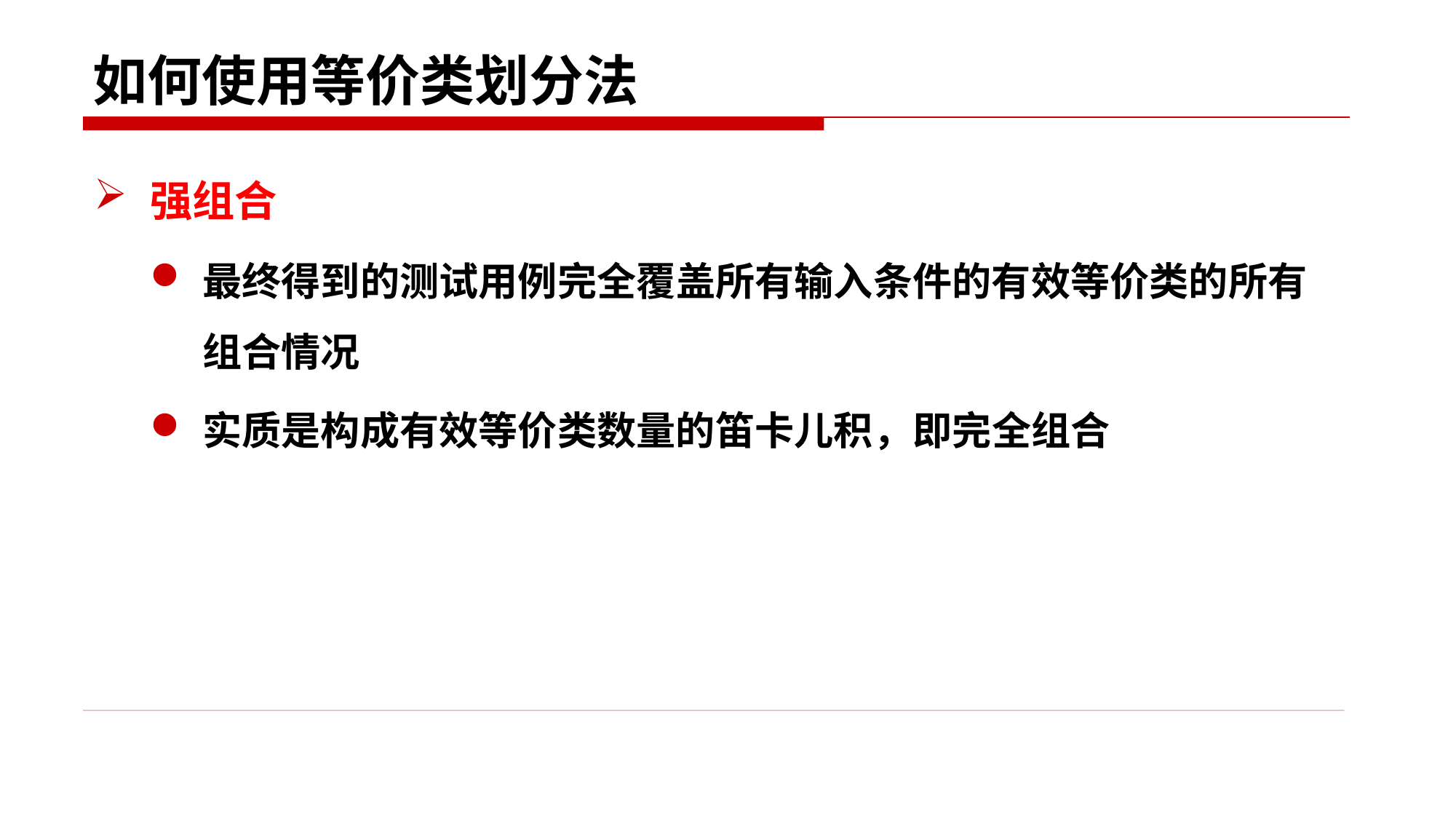

# 如何使用等价类划分法
强组合
最终得到的测试用例完全覆盖所有输入条件的有效等价类的所有组合情况
实质是构成有效等价类数量的笛卡儿积，即完全组合